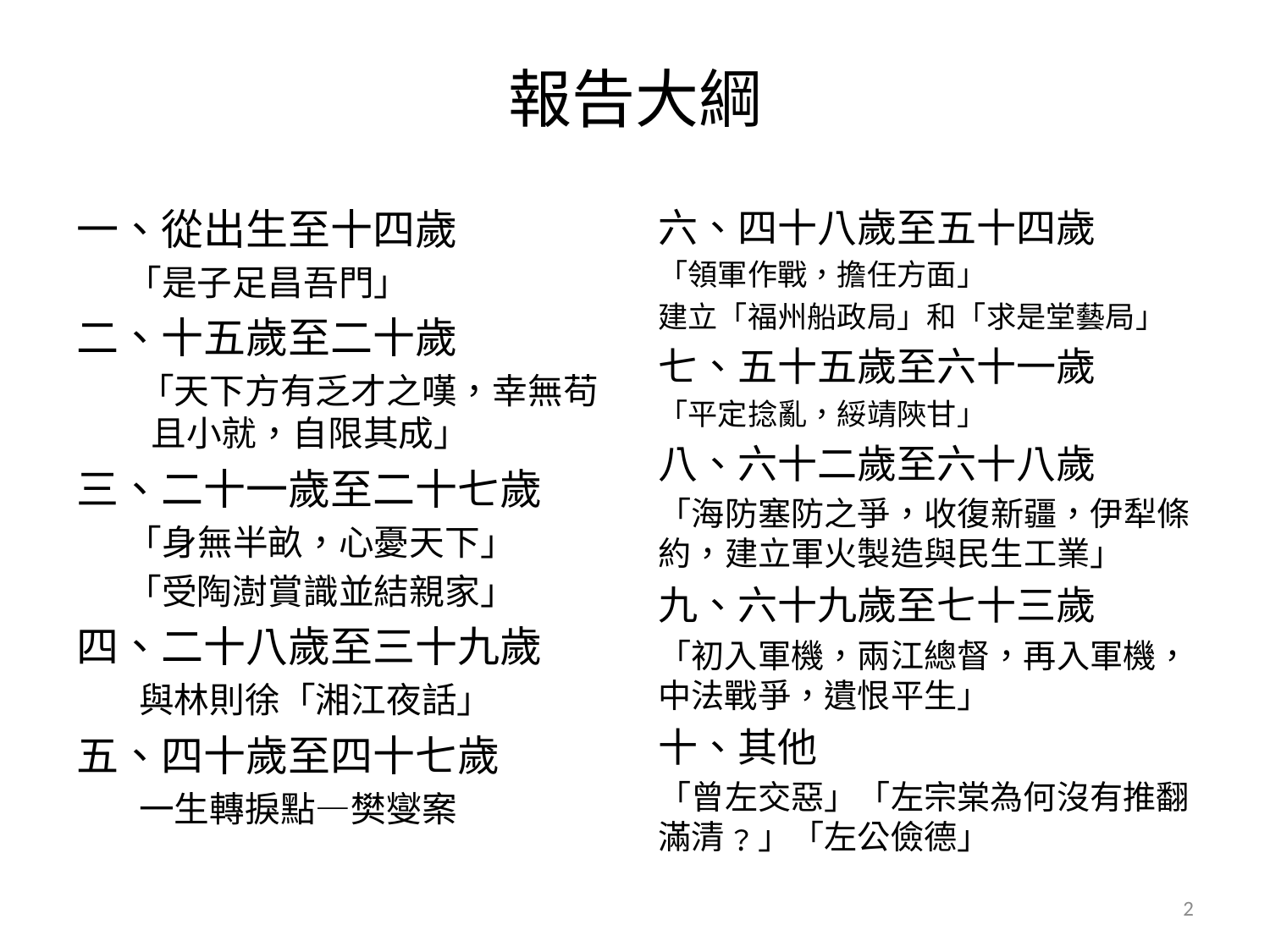

# 報告大綱
一、從出生至十四歲
「是子足昌吾門」
二、十五歲至二十歲
「天下方有乏才之嘆，幸無苟且小就，自限其成」
三、二十一歲至二十七歲
「身無半畝，心憂天下」
「受陶澍賞識並結親家」
四、二十八歲至三十九歲
與林則徐「湘江夜話」
五、四十歲至四十七歲
一生轉捩點—樊燮案

六、四十八歲至五十四歲
「領軍作戰，擔任方面」
建立「福州船政局」和「求是堂藝局」
七、五十五歲至六十一歲
「平定捻亂，綏靖陝甘」
八、六十二歲至六十八歲
「海防塞防之爭，收復新疆，伊犁條約，建立軍火製造與民生工業」
九、六十九歲至七十三歲
「初入軍機，兩江總督，再入軍機，中法戰爭，遺恨平生」
十、其他
「曾左交惡」「左宗棠為何沒有推翻滿清﹖」「左公儉德」

2